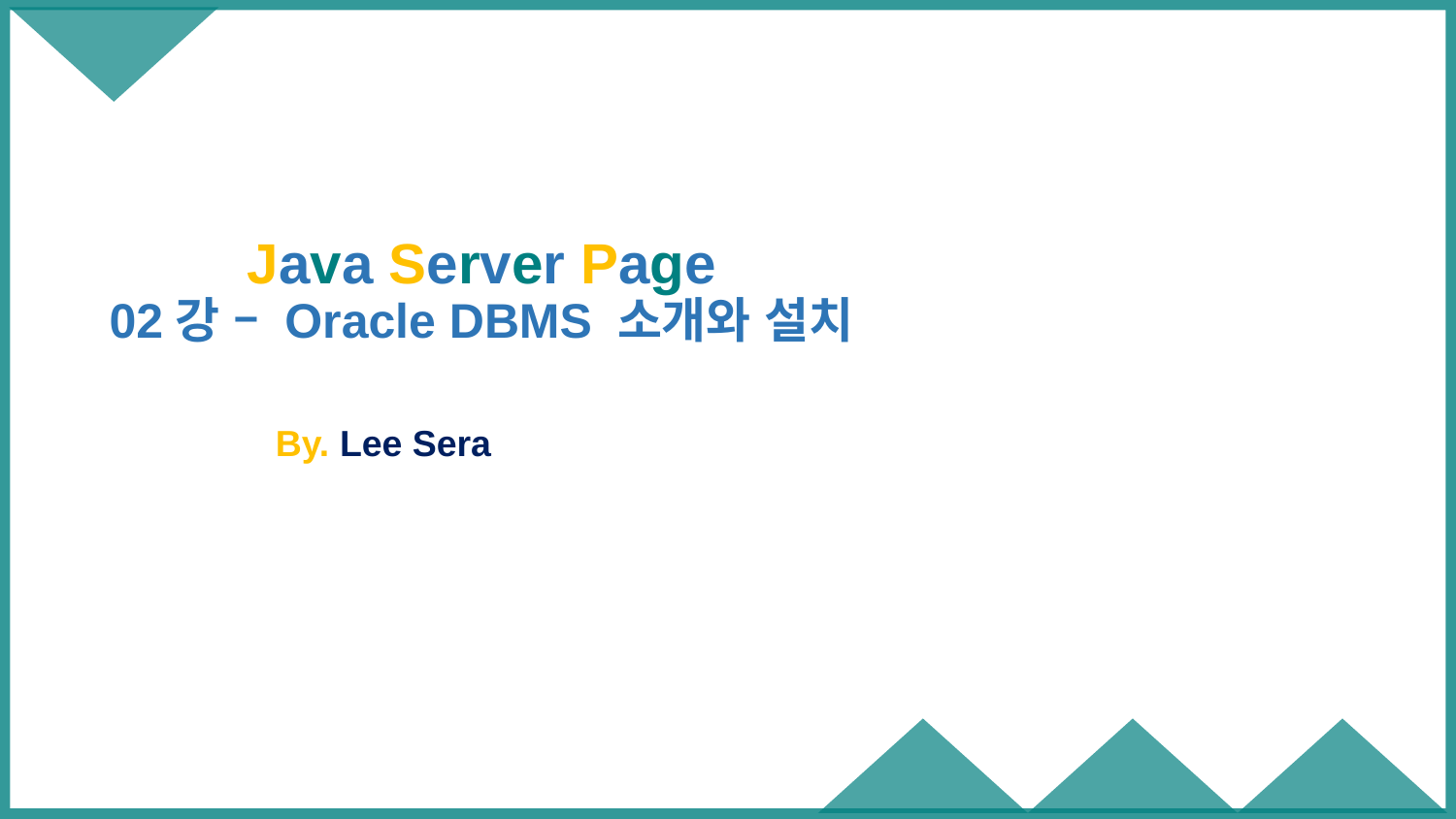

# Java Server Page 02강 – Oracle DBMS 소개와 설치
By. Lee Sera